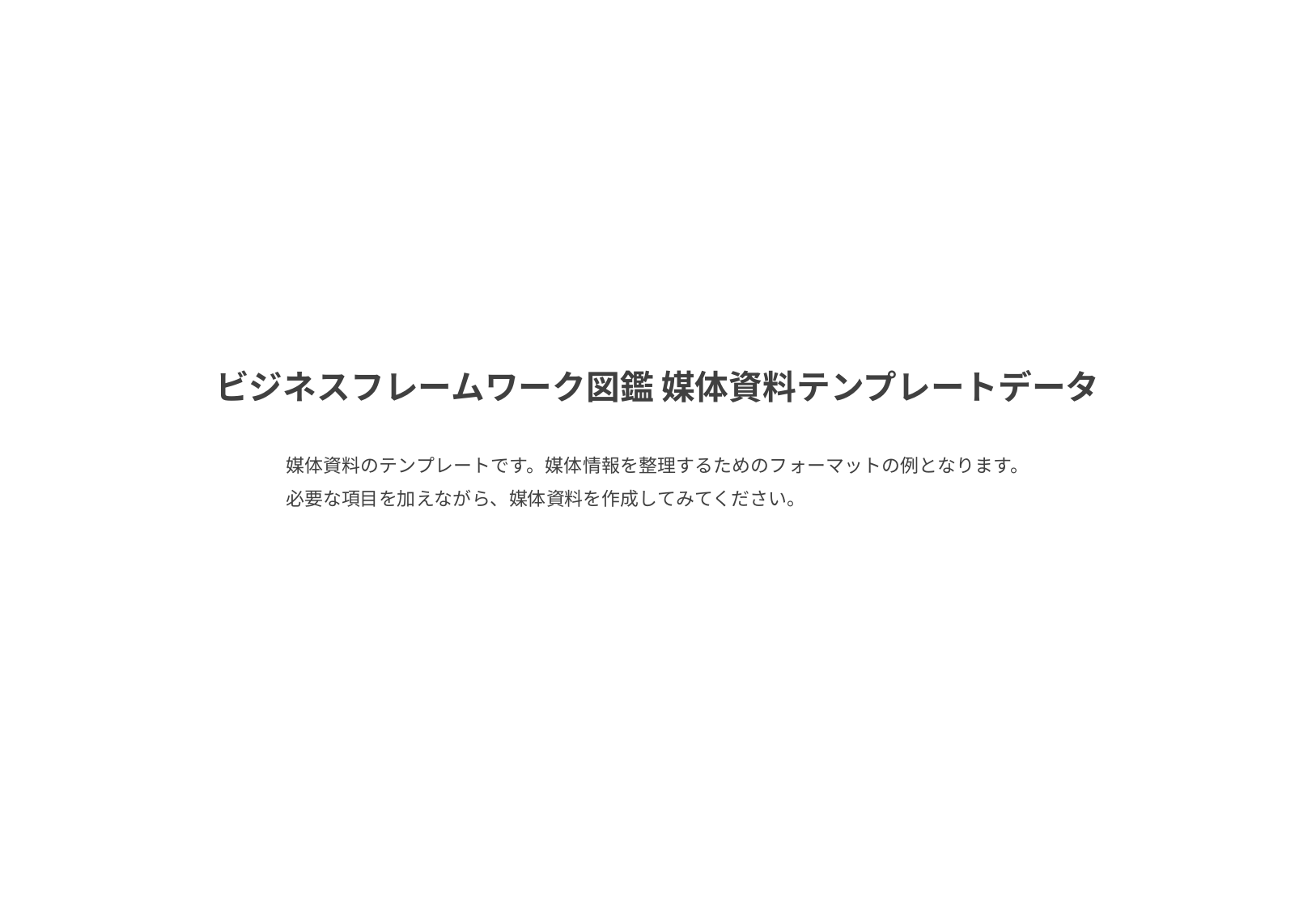

ビジネスフレームワーク図鑑 媒体資料テンプレートデータ
媒体資料のテンプレートです。媒体情報を整理するためのフォーマットの例となります。必要な項目を加えながら、媒体資料を作成してみてください。